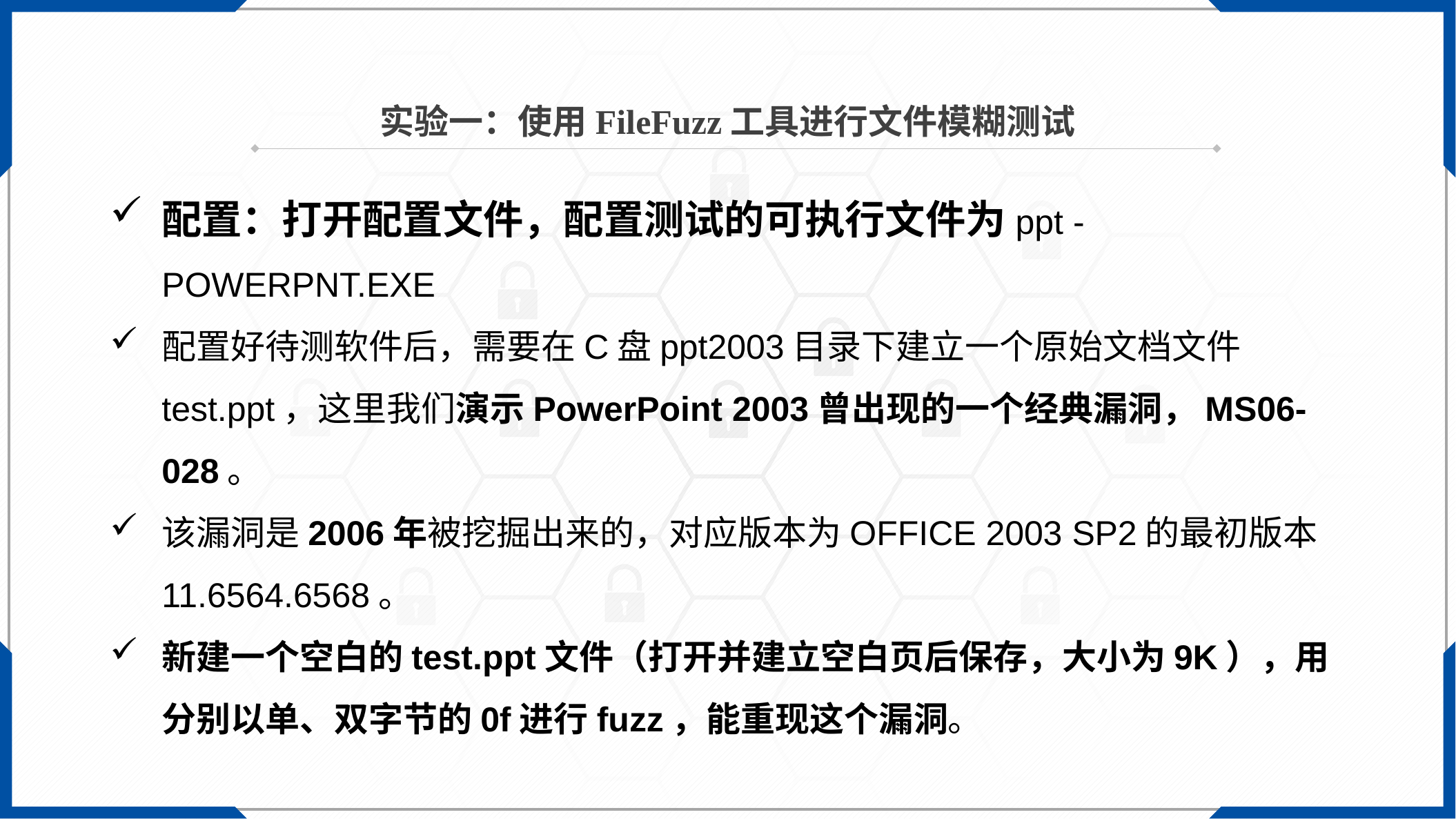

实验一：使用FileFuzz工具进行文件模糊测试
配置：打开配置文件，配置测试的可执行文件为ppt - POWERPNT.EXE
配置好待测软件后，需要在C盘ppt2003目录下建立一个原始文档文件test.ppt，这里我们演示PowerPoint 2003曾出现的一个经典漏洞，MS06-028。
该漏洞是2006年被挖掘出来的，对应版本为OFFICE 2003 SP2的最初版本11.6564.6568。
新建一个空白的test.ppt文件（打开并建立空白页后保存，大小为9K），用分别以单、双字节的0f进行fuzz，能重现这个漏洞。